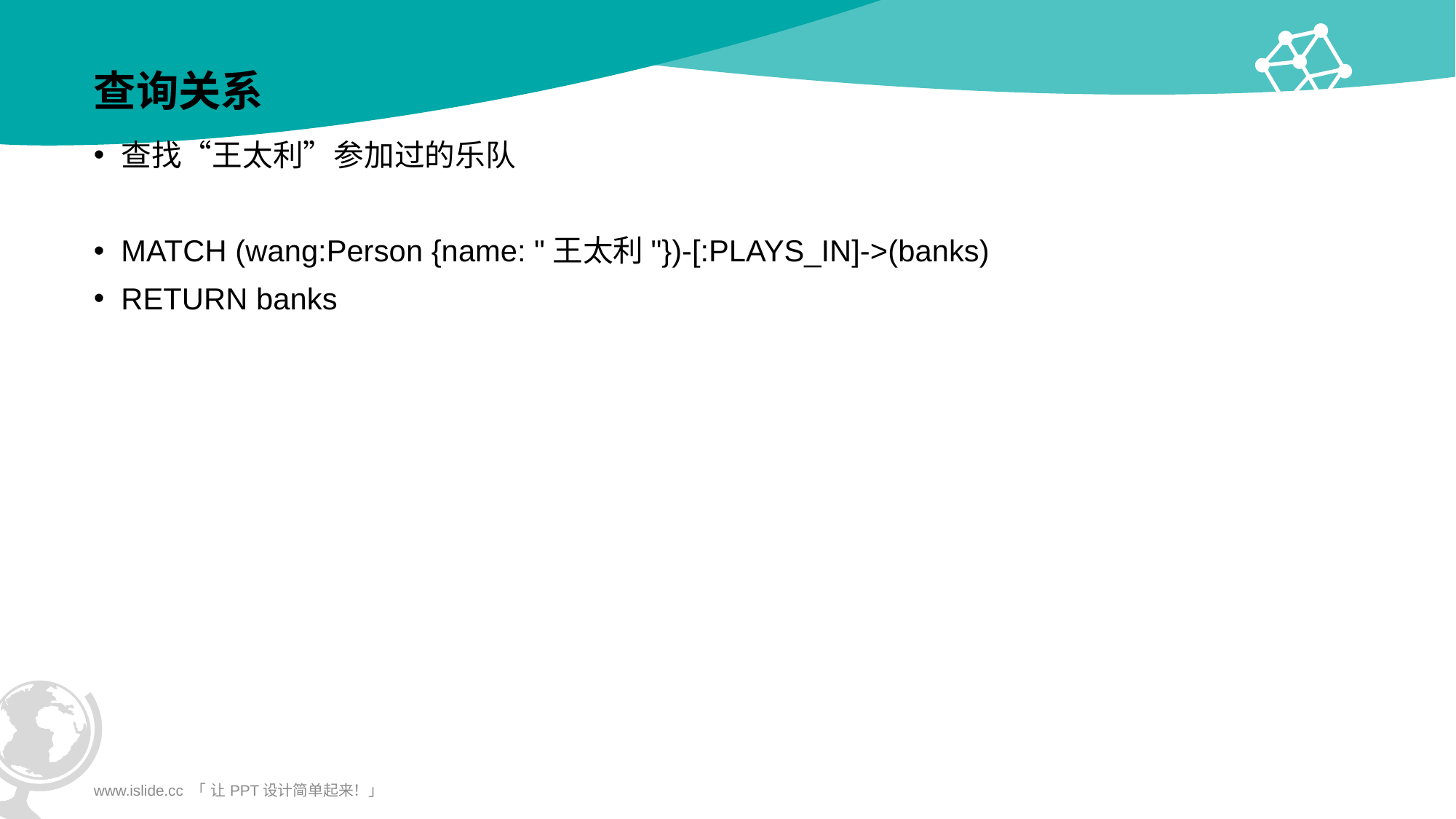

# 查询关系
查找“王太利”参加过的乐队

MATCH (wang:Person {name: "王太利"})-[:PLAYS_IN]->(banks)
RETURN banks
www.islide.cc 「 让PPT设计简单起来！」
27